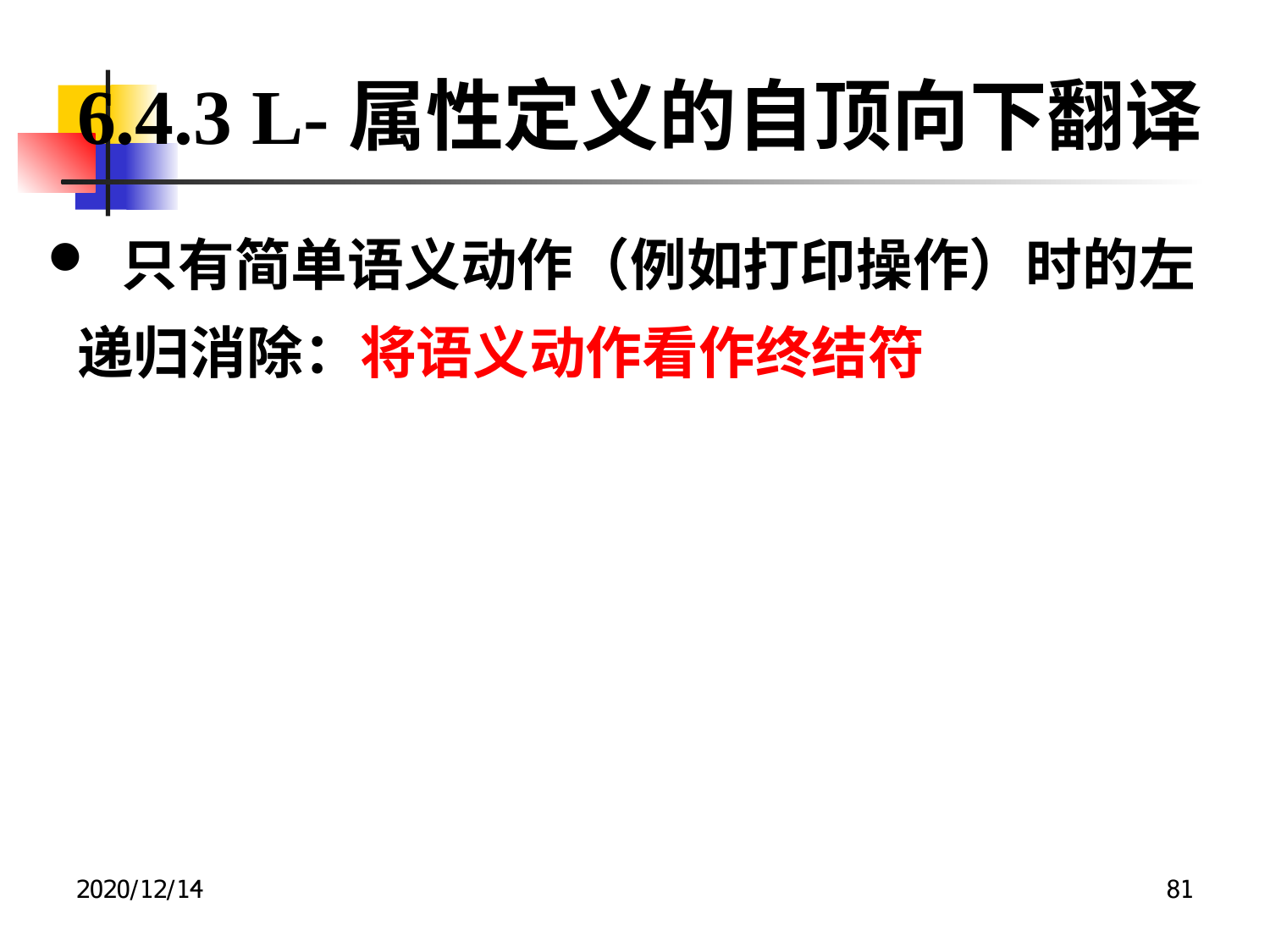

6.4.3 L-属性定义的自顶向下翻译
 只有简单语义动作（例如打印操作）时的左递归消除：将语义动作看作终结符
2020/12/14
81